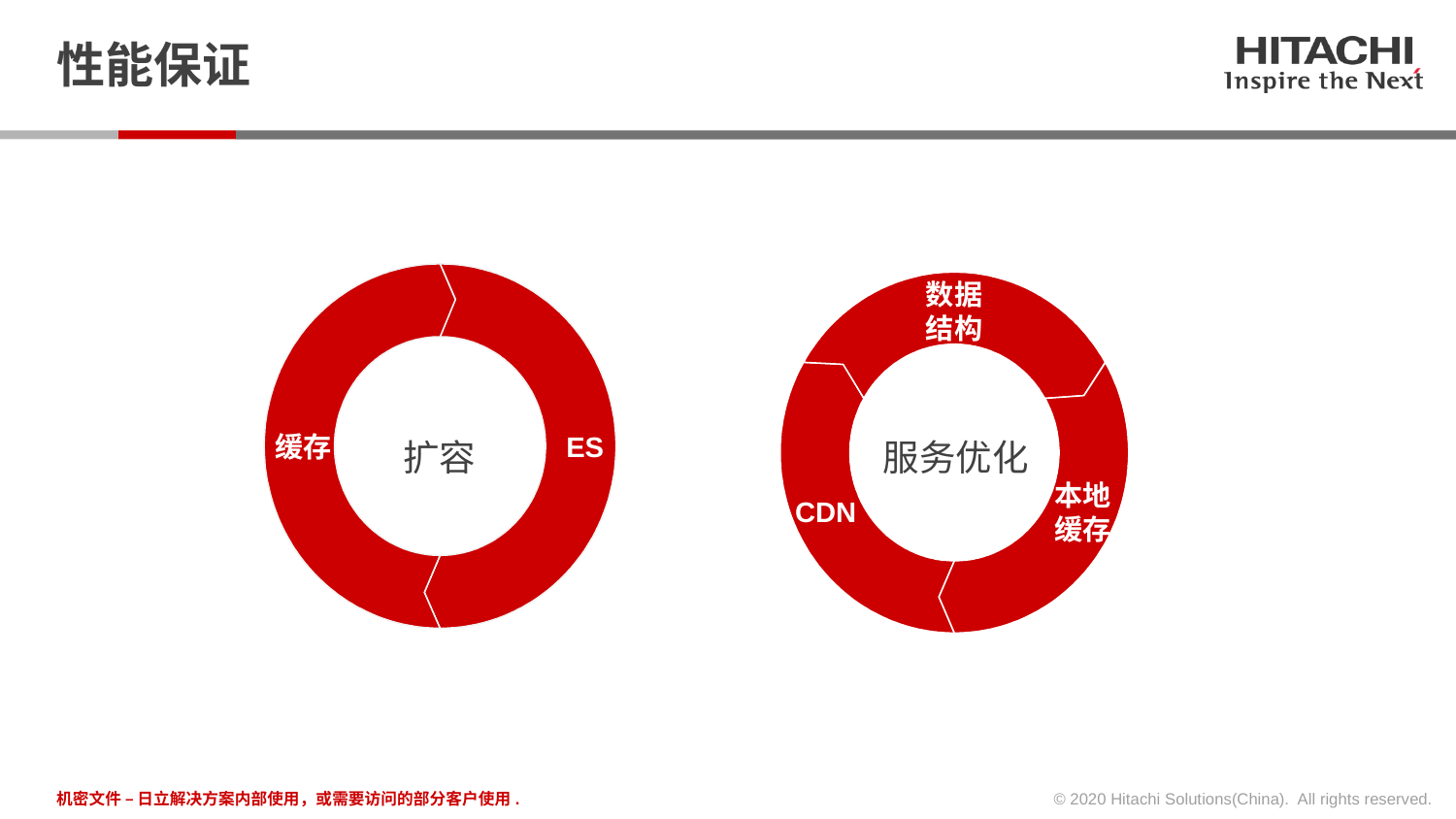

# 性能保证

ES
缓存
数据结构

本地缓存
CDN
扩容
服务优化